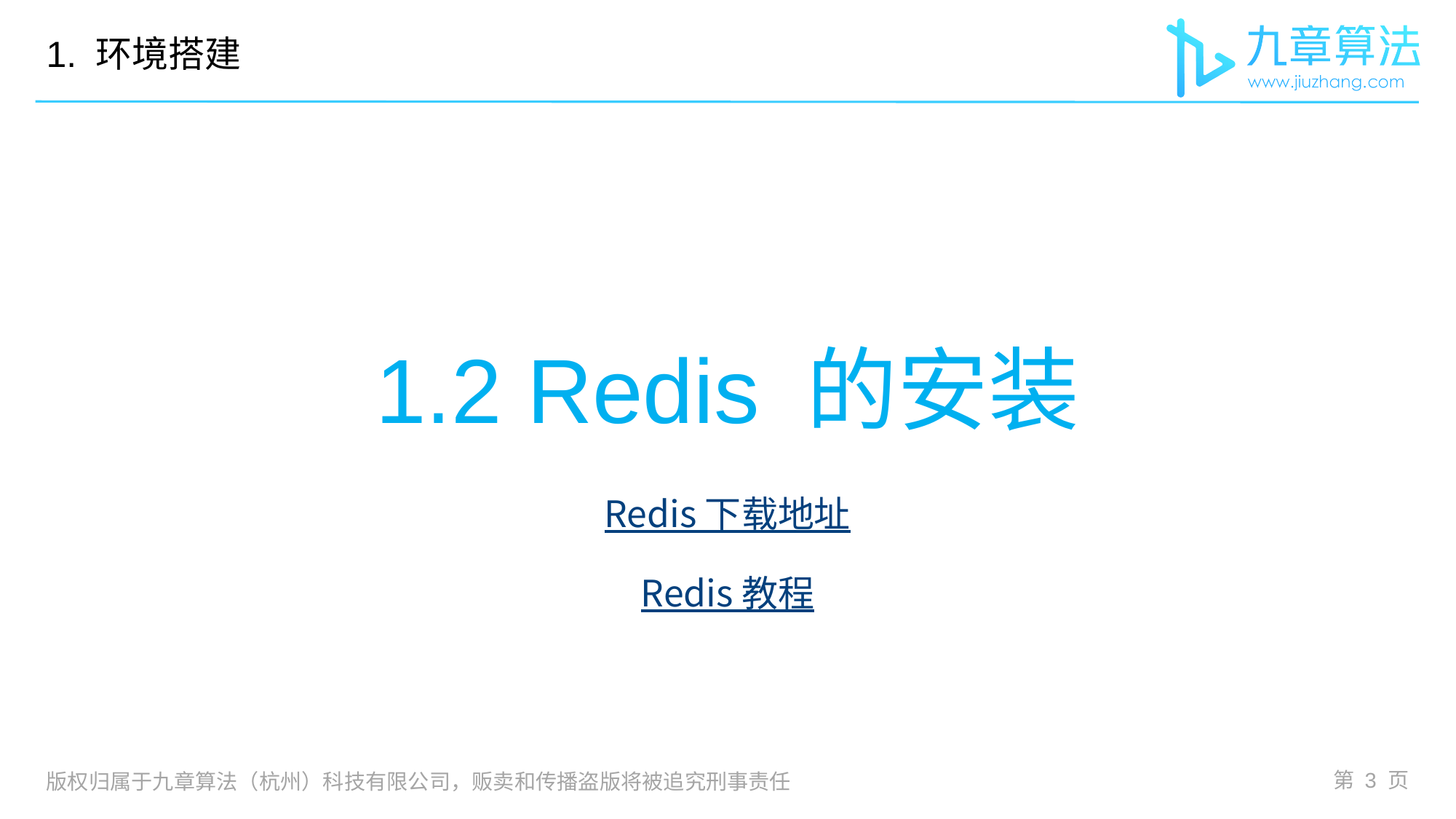

1. 环境搭建
# 1.2 Redis 的安装
Redis 下载地址
Redis 教程